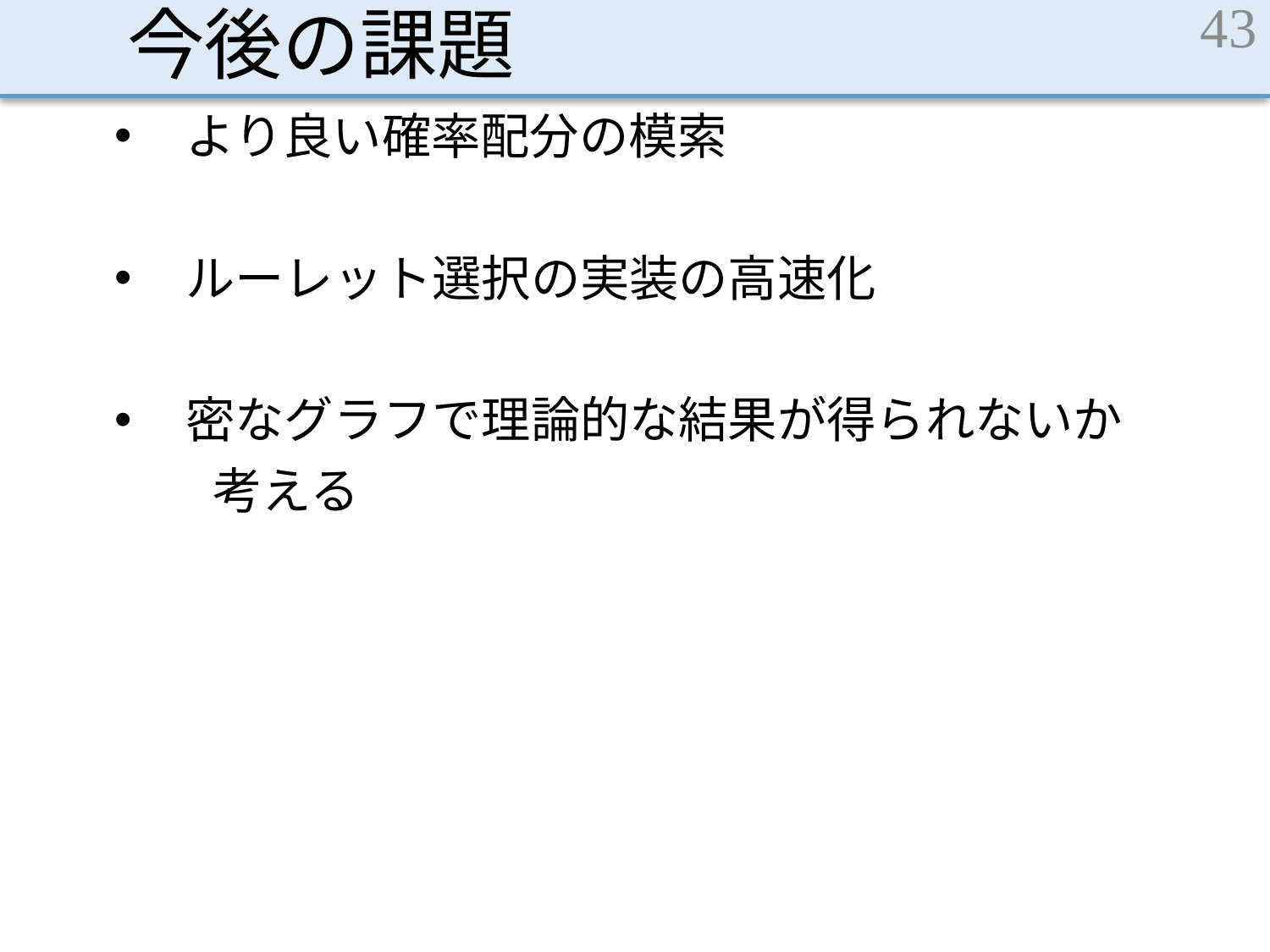

# 今後の課題
43
より良い確率配分の模索

ルーレット選択の実装の高速化

密なグラフで理論的な結果が得られないか
　　考える